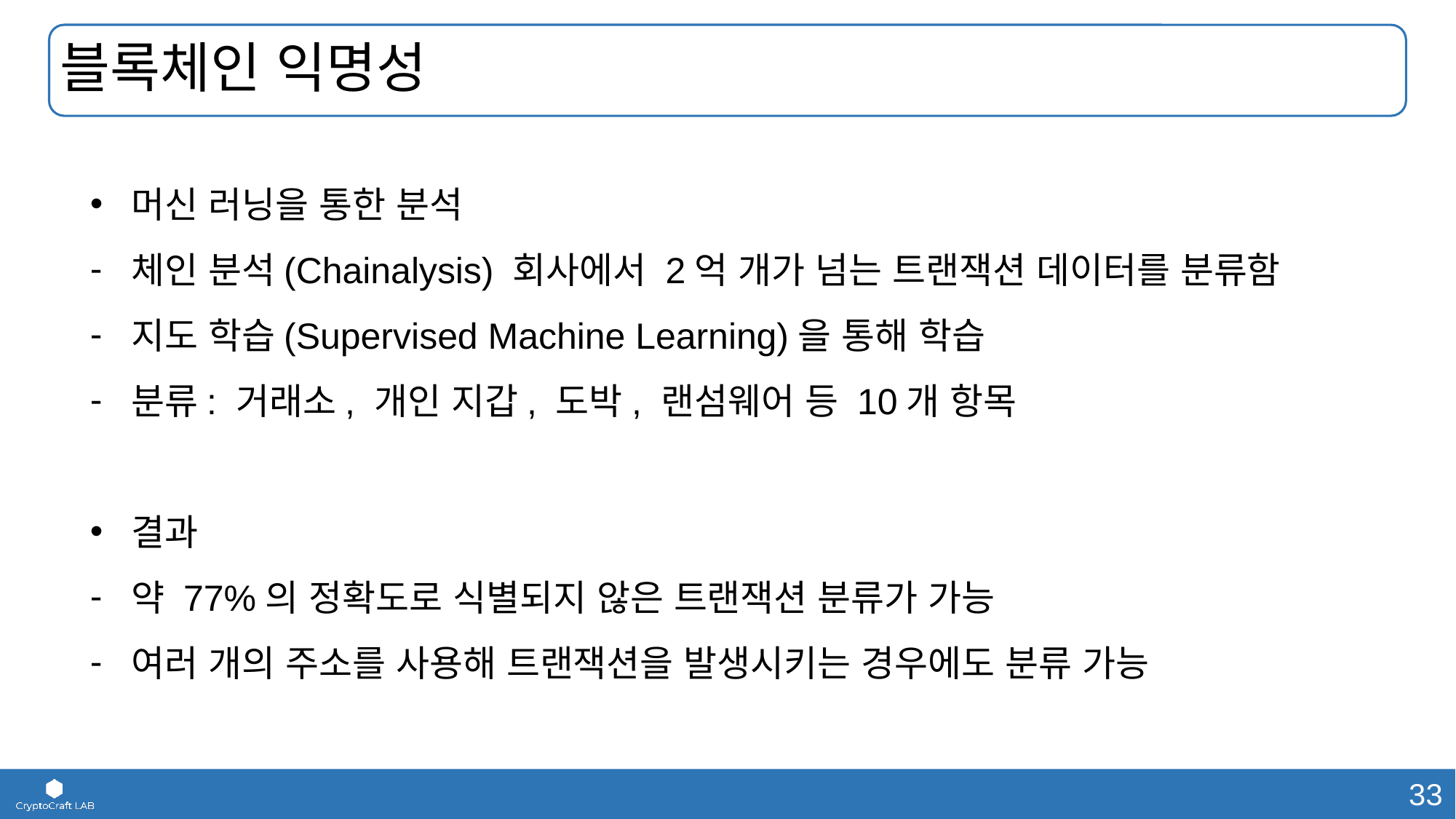

# 블록체인 익명성
머신 러닝을 통한 분석
체인 분석(Chainalysis) 회사에서 2억 개가 넘는 트랜잭션 데이터를 분류함
지도 학습(Supervised Machine Learning)을 통해 학습
분류: 거래소, 개인 지갑, 도박, 랜섬웨어 등 10개 항목

결과
약 77%의 정확도로 식별되지 않은 트랜잭션 분류가 가능
여러 개의 주소를 사용해 트랜잭션을 발생시키는 경우에도 분류 가능